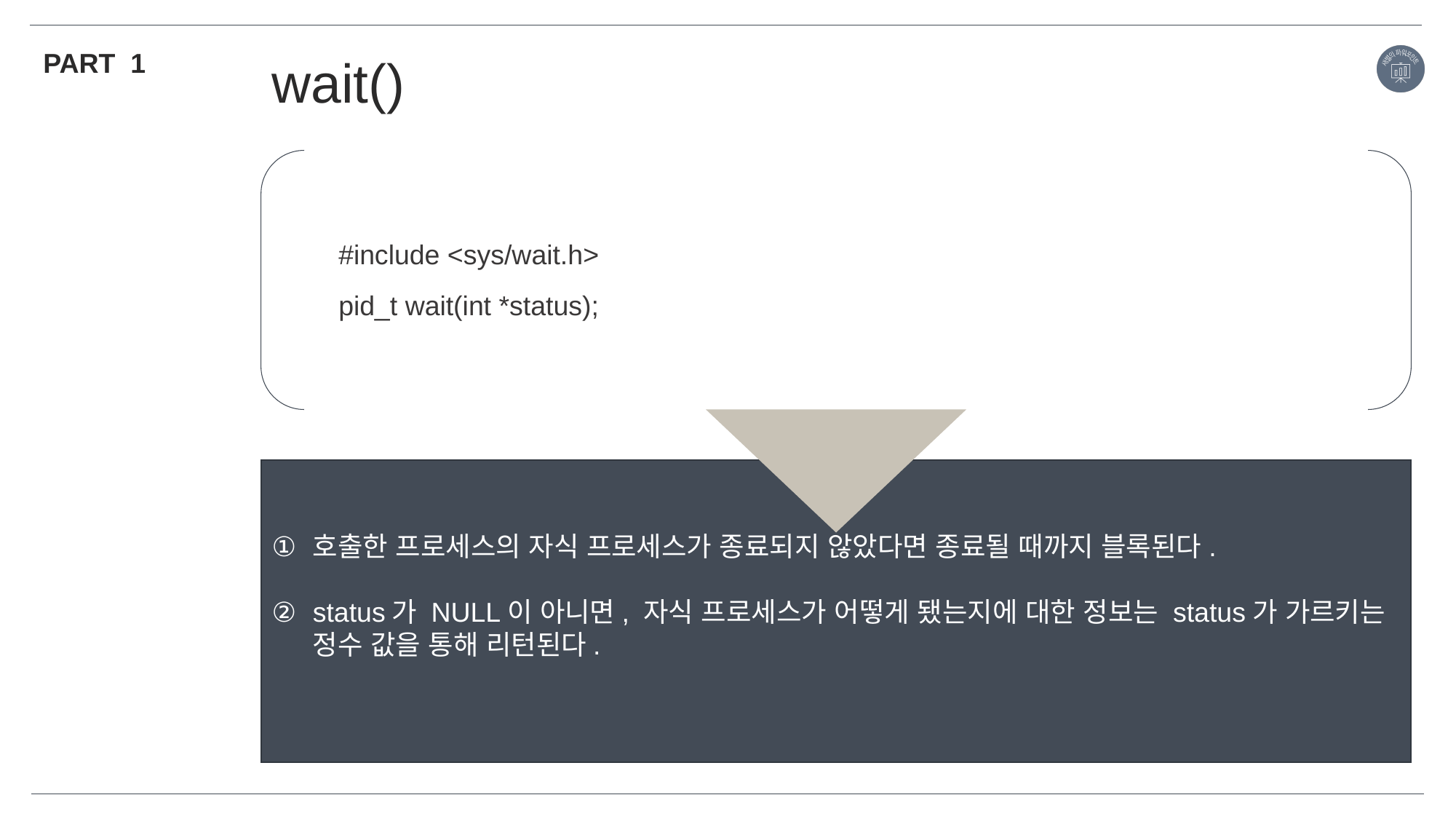

PART  1
wait()

#include <sys/wait.h>

pid_t wait(int *status);

호출한 프로세스의 자식 프로세스가 종료되지 않았다면 종료될 때까지 블록된다.

status가 NULL이 아니면, 자식 프로세스가 어떻게 됐는지에 대한 정보는 status가 가르키는 정수 값을 통해 리턴된다.